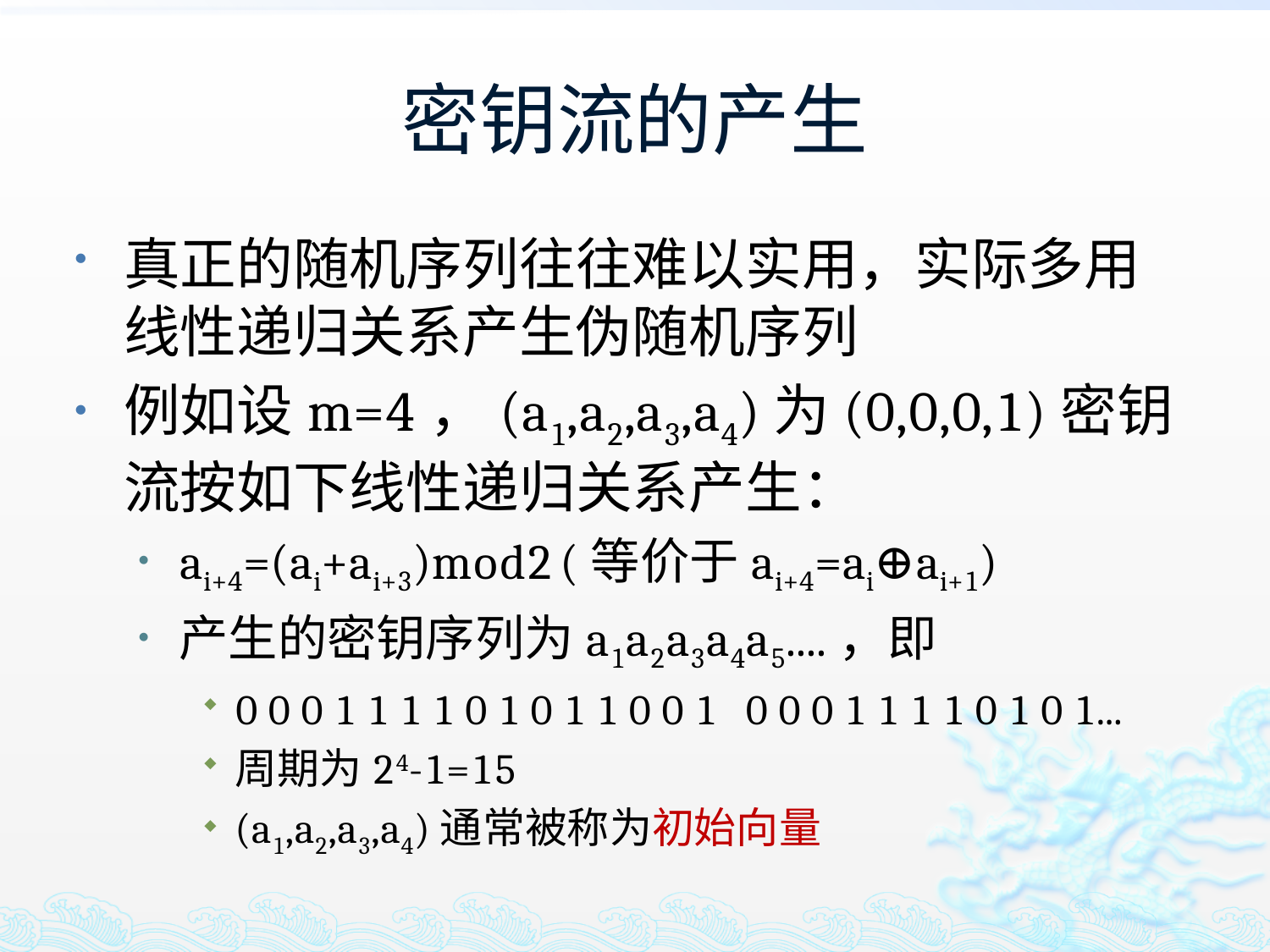

# 密钥流的产生
真正的随机序列往往难以实用，实际多用线性递归关系产生伪随机序列
例如设m=4，(a1,a2,a3,a4)为(0,0,0,1)密钥流按如下线性递归关系产生：
ai+4=(ai+ai+3)mod2	(等价于ai+4=ai⊕ai+1)
产生的密钥序列为a1a2a3a4a5....，即
0 0 0 1 1 1 1 0 1 0 1 1 0 0 1   0 0 0 1 1 1 1 0 1 0 1...
周期为24-1=15
(a1,a2,a3,a4)通常被称为初始向量